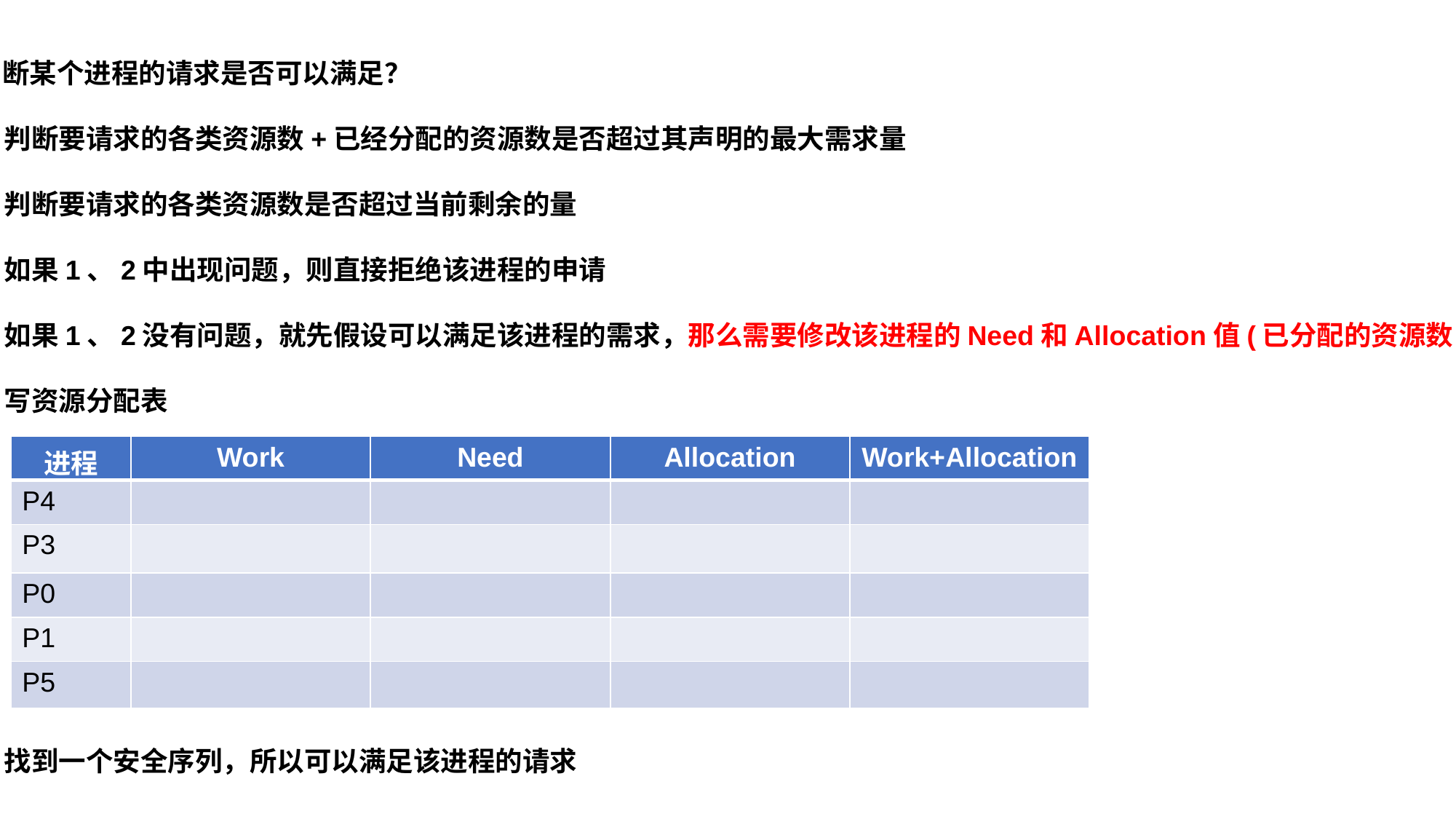

判断某个进程的请求是否可以满足？

1.判断要请求的各类资源数+已经分配的资源数是否超过其声明的最大需求量

2.判断要请求的各类资源数是否超过当前剩余的量

3.如果1、2中出现问题，则直接拒绝该进程的申请

4.如果1、2没有问题，就先假设可以满足该进程的需求，那么需要修改该进程的Need和Allocation值(已分配的资源数)

5.写资源分配表

6.找到一个安全序列，所以可以满足该进程的请求
| 进程 | Work | Need | Allocation | Work+Allocation |
| --- | --- | --- | --- | --- |
| P4 |  |  |  |  |
| P3 |  |  |  |  |
| P0 |  |  |  |  |
| P1 |  |  |  |  |
| P5 |  |  |  |  |